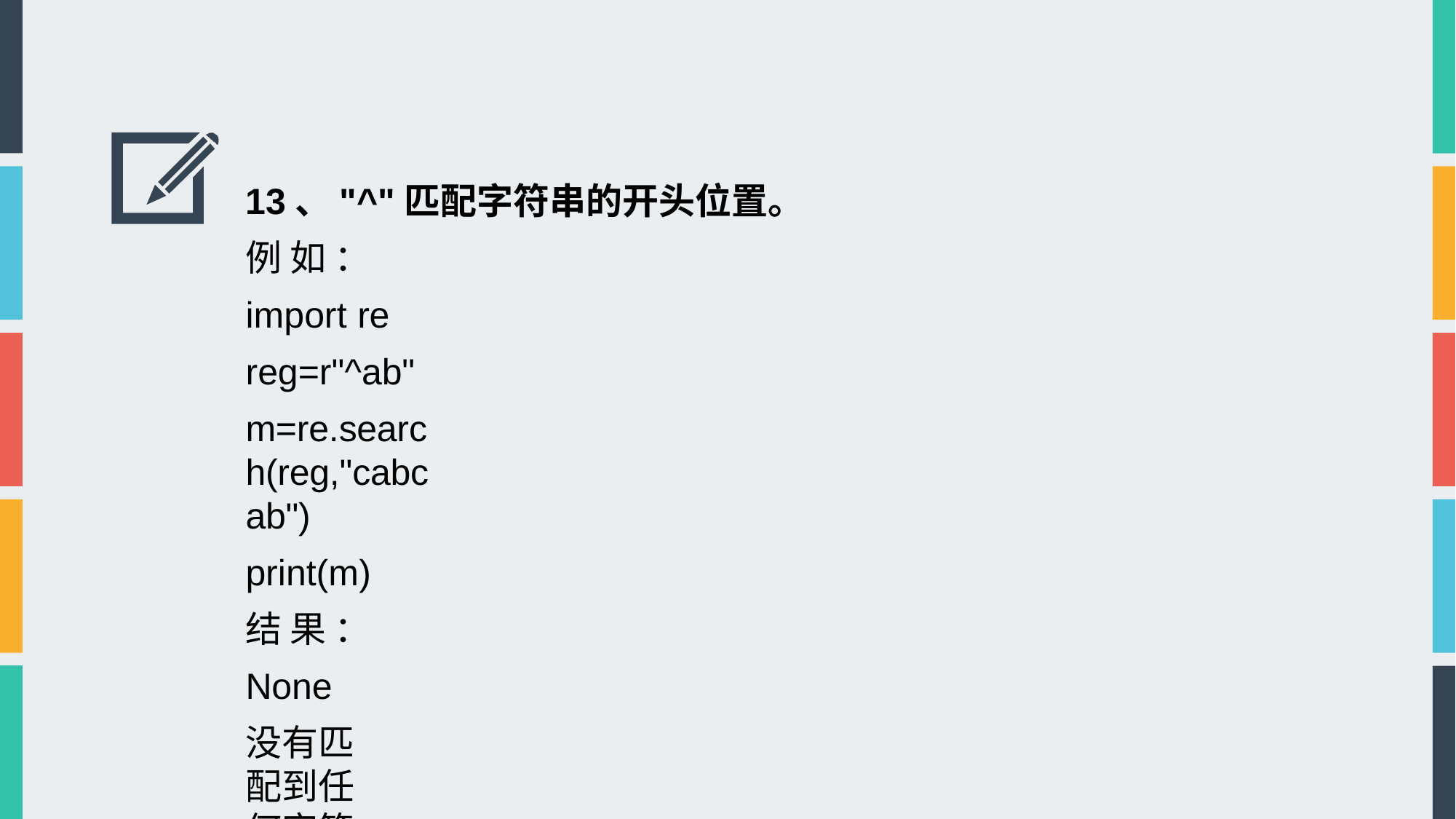

13、"^"匹配字符串的开头位置。
例 如 ：  import re  reg=r"^ab"
m=re.search(reg,"cabcab")
print(m) 结 果 ：  None
没有匹配到任何字符，因为"cabcab"中虽然有"ab"，但不是"ab"开头。